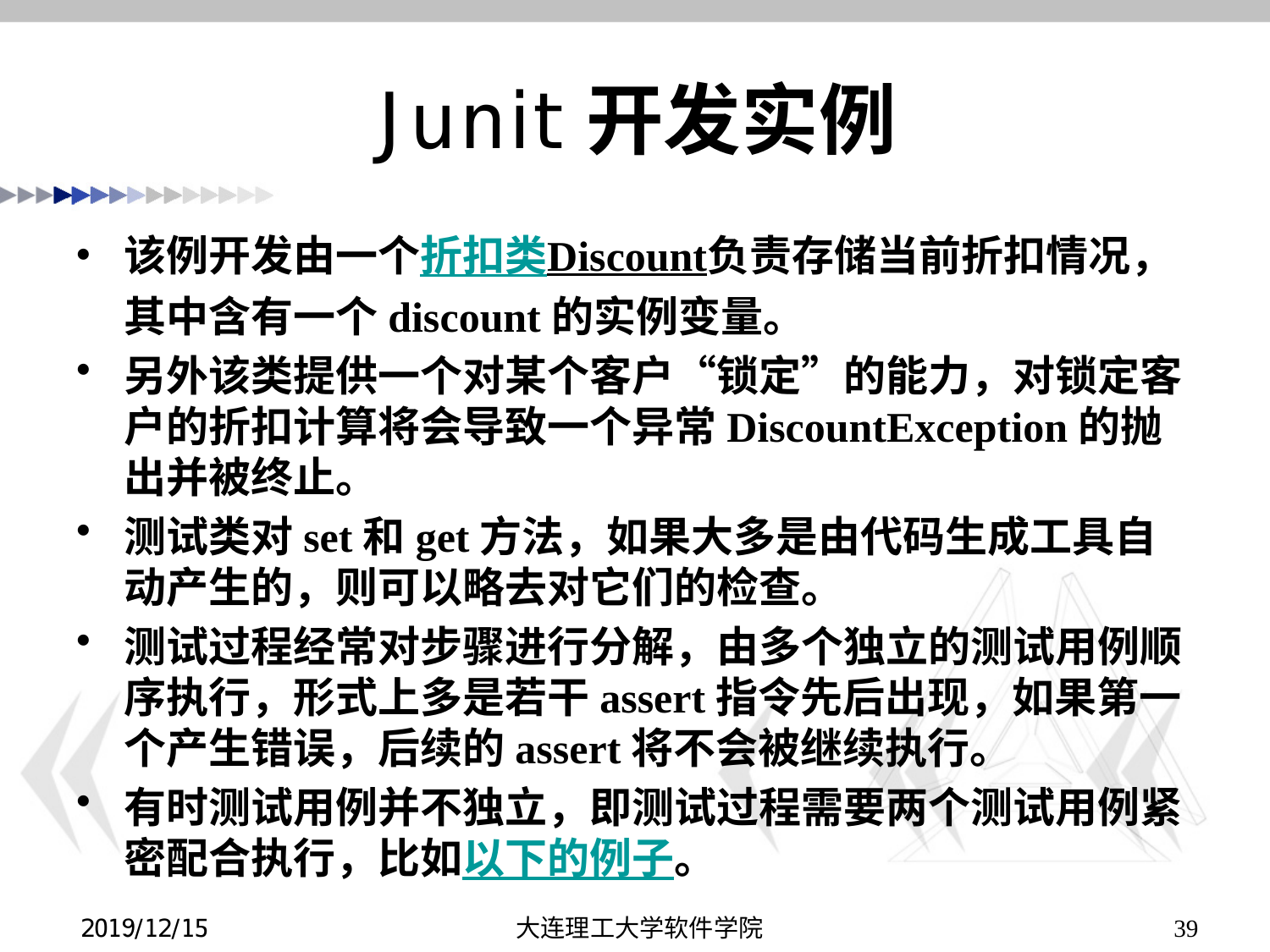

# Junit开发实例
该例开发由一个折扣类Discount负责存储当前折扣情况，其中含有一个discount的实例变量。
另外该类提供一个对某个客户“锁定”的能力，对锁定客户的折扣计算将会导致一个异常DiscountException的抛出并被终止。
测试类对set和get方法，如果大多是由代码生成工具自动产生的，则可以略去对它们的检查。
测试过程经常对步骤进行分解，由多个独立的测试用例顺序执行，形式上多是若干assert指令先后出现，如果第一个产生错误，后续的assert将不会被继续执行。
有时测试用例并不独立，即测试过程需要两个测试用例紧密配合执行，比如以下的例子。
2019/12/15
大连理工大学软件学院
39